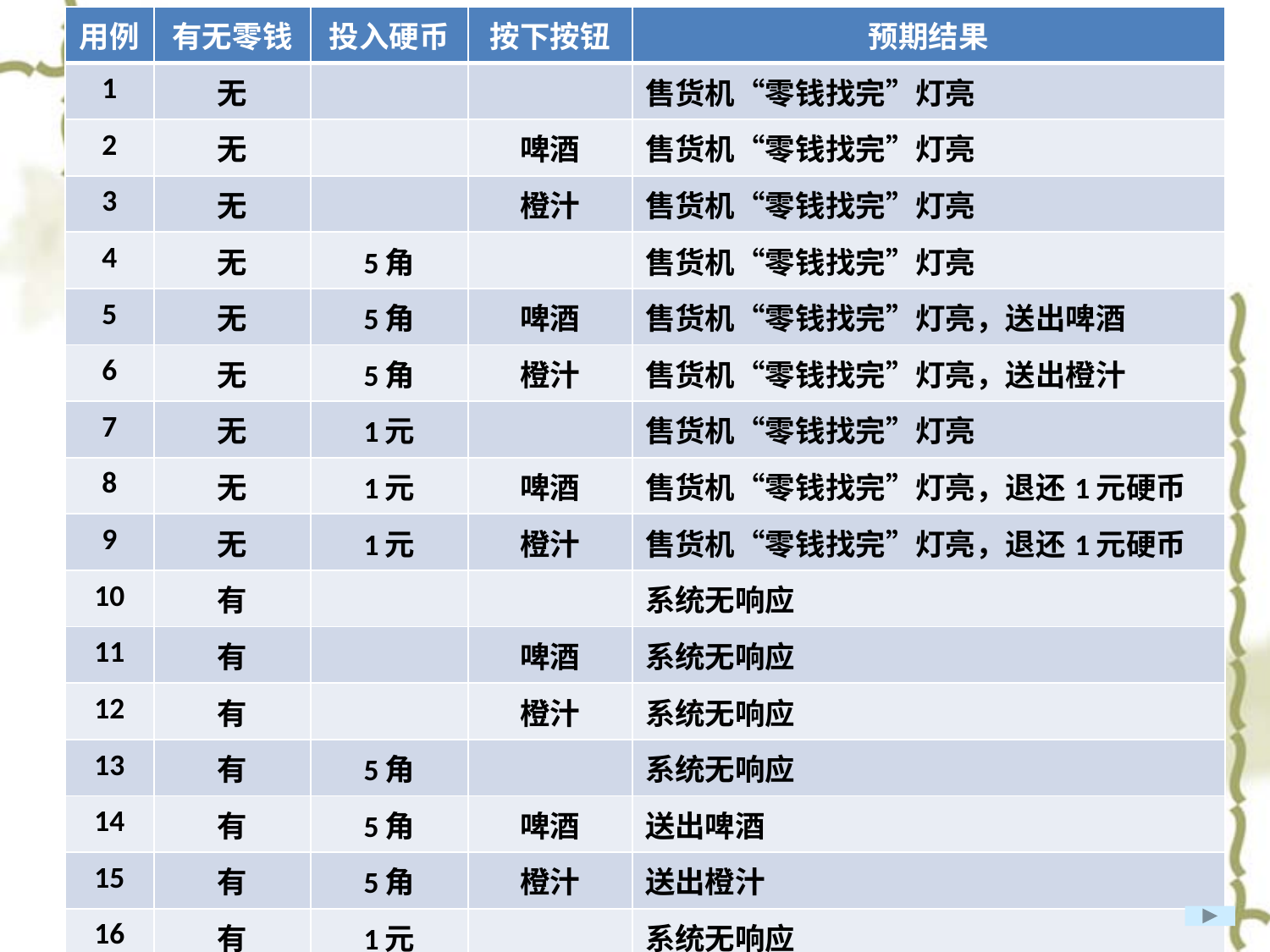

| 用例 | 有无零钱 | 投入硬币 | 按下按钮 | 预期结果 |
| --- | --- | --- | --- | --- |
| 1 | 无 |  |  | 售货机“零钱找完”灯亮 |
| 2 | 无 |  | 啤酒 | 售货机“零钱找完”灯亮 |
| 3 | 无 |  | 橙汁 | 售货机“零钱找完”灯亮 |
| 4 | 无 | 5角 |  | 售货机“零钱找完”灯亮 |
| 5 | 无 | 5角 | 啤酒 | 售货机“零钱找完”灯亮，送出啤酒 |
| 6 | 无 | 5角 | 橙汁 | 售货机“零钱找完”灯亮，送出橙汁 |
| 7 | 无 | 1元 |  | 售货机“零钱找完”灯亮 |
| 8 | 无 | 1元 | 啤酒 | 售货机“零钱找完”灯亮，退还1元硬币 |
| 9 | 无 | 1元 | 橙汁 | 售货机“零钱找完”灯亮，退还1元硬币 |
| 10 | 有 |  |  | 系统无响应 |
| 11 | 有 |  | 啤酒 | 系统无响应 |
| 12 | 有 |  | 橙汁 | 系统无响应 |
| 13 | 有 | 5角 |  | 系统无响应 |
| 14 | 有 | 5角 | 啤酒 | 送出啤酒 |
| 15 | 有 | 5角 | 橙汁 | 送出橙汁 |
| 16 | 有 | 1元 |  | 系统无响应 |
| 17 | 有 | 1元 | 啤酒 | 退还5角硬币，送出啤酒 |
| 18 | 有 | 1元 | 橙汁 | 退还5角硬币，送出橙汁 |